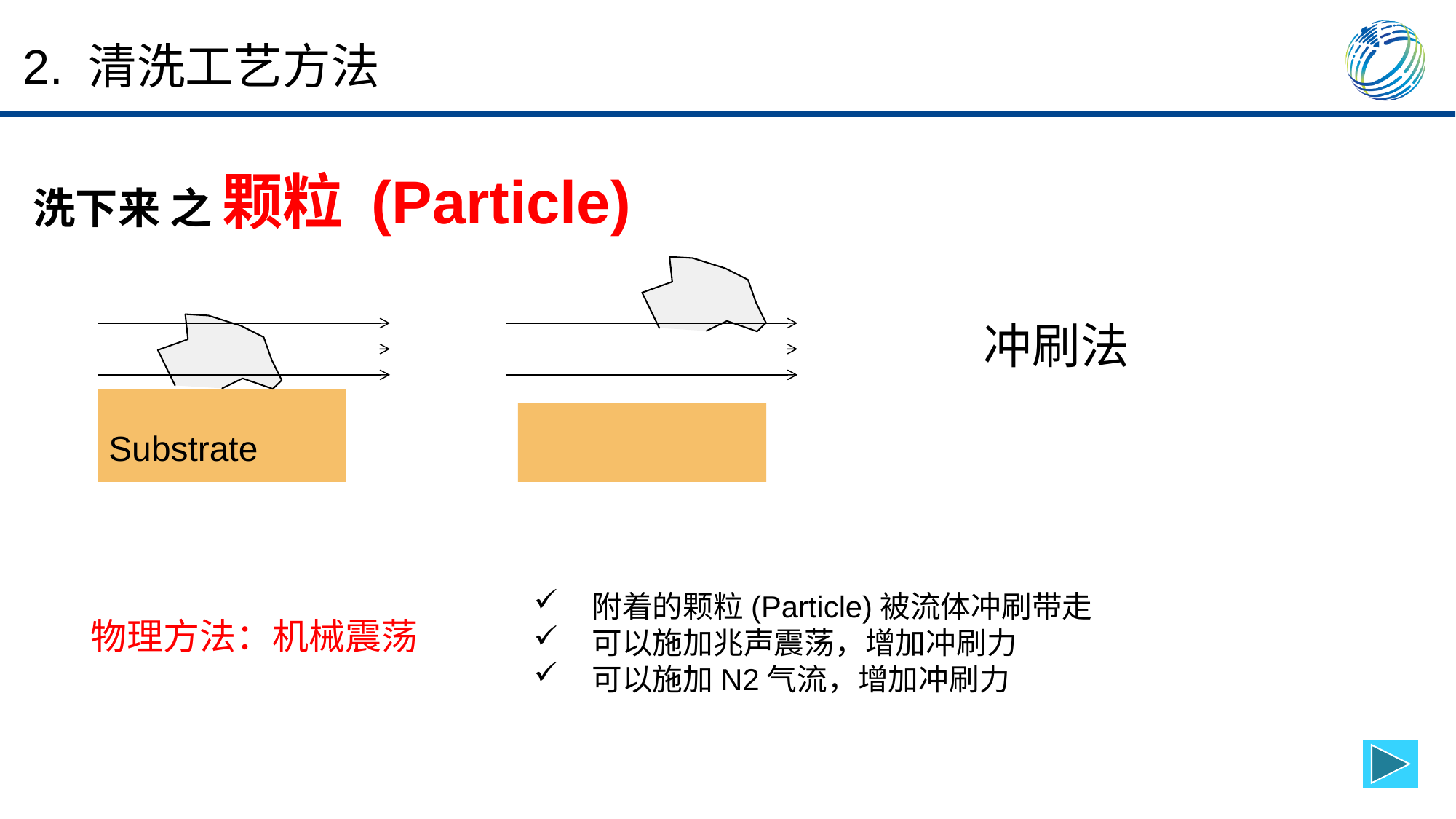

2. 清洗工艺方法
洗下来 之 颗粒 (Particle)

冲刷法

Substrate
附着的颗粒(Particle)被流体冲刷带走
可以施加兆声震荡，增加冲刷力
可以施加N2气流，增加冲刷力
物理方法：机械震荡